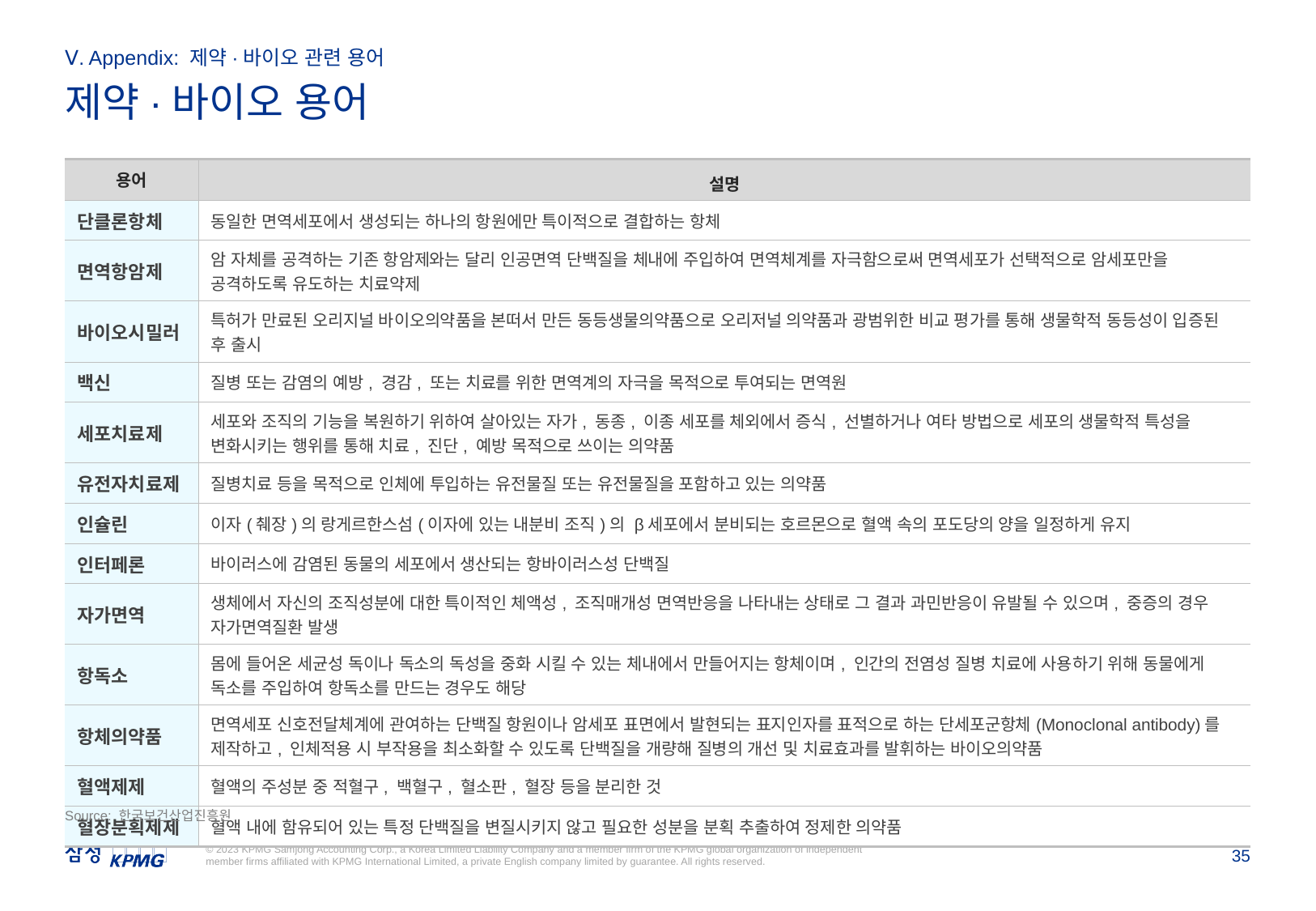

Ⅴ. Appendix: 제약·바이오 관련 용어
제약·바이오 용어
| 용어 | 설명 |
| --- | --- |
| 단클론항체 | 동일한 면역세포에서 생성되는 하나의 항원에만 특이적으로 결합하는 항체 |
| 면역항암제 | 암 자체를 공격하는 기존 항암제와는 달리 인공면역 단백질을 체내에 주입하여 면역체계를 자극함으로써 면역세포가 선택적으로 암세포만을 공격하도록 유도하는 치료약제 |
| 바이오시밀러 | 특허가 만료된 오리지널 바이오의약품을 본떠서 만든 동등생물의약품으로 오리저널 의약품과 광범위한 비교 평가를 통해 생물학적 동등성이 입증된 후 출시 |
| 백신 | 질병 또는 감염의 예방, 경감, 또는 치료를 위한 면역계의 자극을 목적으로 투여되는 면역원 |
| 세포치료제 | 세포와 조직의 기능을 복원하기 위하여 살아있는 자가, 동종, 이종 세포를 체외에서 증식, 선별하거나 여타 방법으로 세포의 생물학적 특성을 변화시키는 행위를 통해 치료, 진단, 예방 목적으로 쓰이는 의약품 |
| 유전자치료제 | 질병치료 등을 목적으로 인체에 투입하는 유전물질 또는 유전물질을 포함하고 있는 의약품 |
| 인슐린 | 이자(췌장)의 랑게르한스섬(이자에 있는 내분비 조직)의 β세포에서 분비되는 호르몬으로 혈액 속의 포도당의 양을 일정하게 유지 |
| 인터페론 | 바이러스에 감염된 동물의 세포에서 생산되는 항바이러스성 단백질 |
| 자가면역 | 생체에서 자신의 조직성분에 대한 특이적인 체액성, 조직매개성 면역반응을 나타내는 상태로 그 결과 과민반응이 유발될 수 있으며, 중증의 경우 자가면역질환 발생 |
| 항독소 | 몸에 들어온 세균성 독이나 독소의 독성을 중화 시킬 수 있는 체내에서 만들어지는 항체이며, 인간의 전염성 질병 치료에 사용하기 위해 동물에게 독소를 주입하여 항독소를 만드는 경우도 해당 |
| 항체의약품 | 면역세포 신호전달체계에 관여하는 단백질 항원이나 암세포 표면에서 발현되는 표지인자를 표적으로 하는 단세포군항체(Monoclonal antibody)를 제작하고, 인체적용 시 부작용을 최소화할 수 있도록 단백질을 개량해 질병의 개선 및 치료효과를 발휘하는 바이오의약품 |
| 혈액제제 | 혈액의 주성분 중 적혈구, 백혈구, 혈소판, 혈장 등을 분리한 것 |
| 혈장분획제제 | 혈액 내에 함유되어 있는 특정 단백질을 변질시키지 않고 필요한 성분을 분획 추출하여 정제한 의약품 |
Source: 한국보건산업진흥원